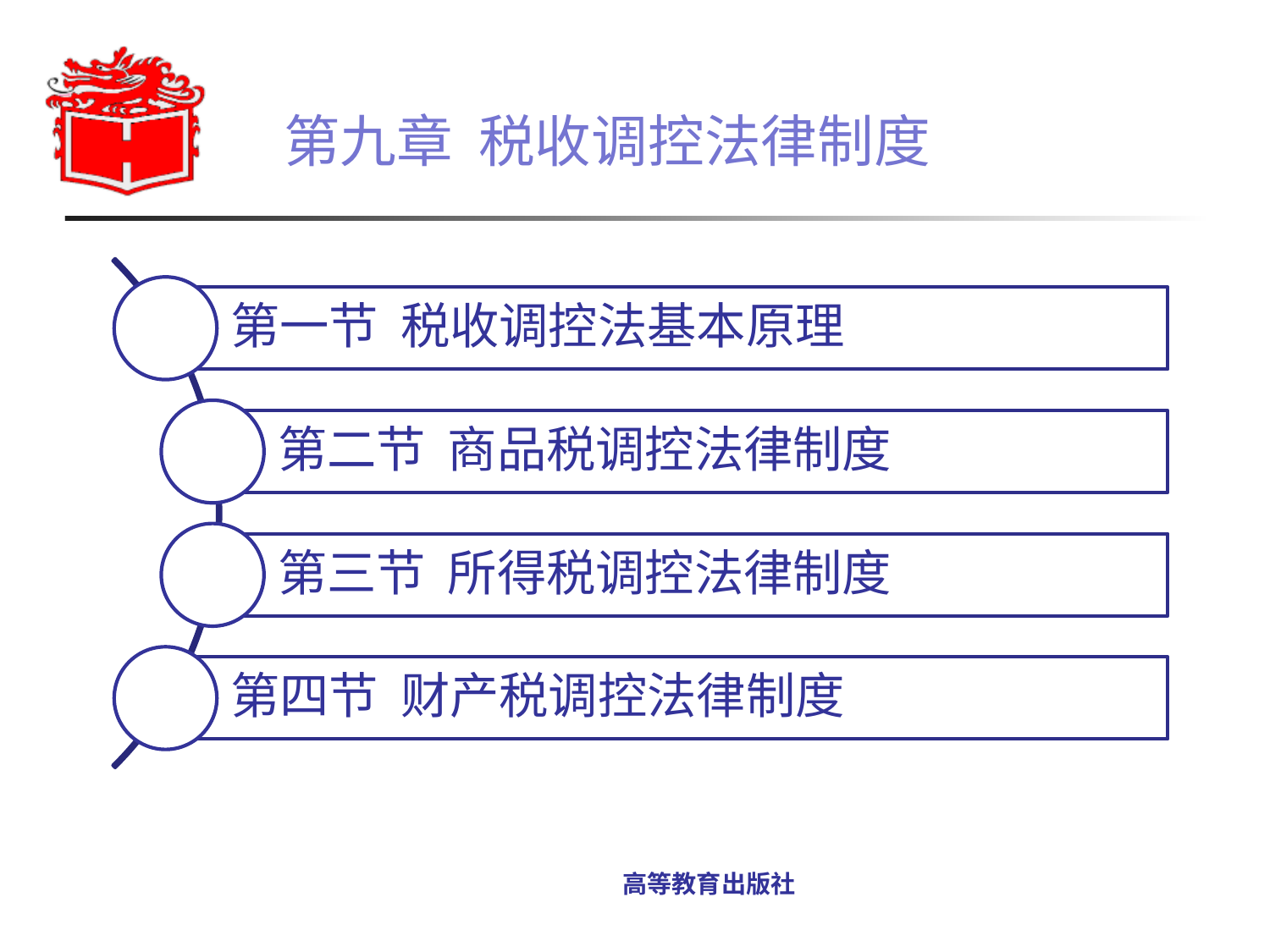

# 第九章  税收调控法律制度
第一节  税收调控法基本原理
第二节  商品税调控法律制度
第三节  所得税调控法律制度
第四节  财产税调控法律制度

高等教育出版社